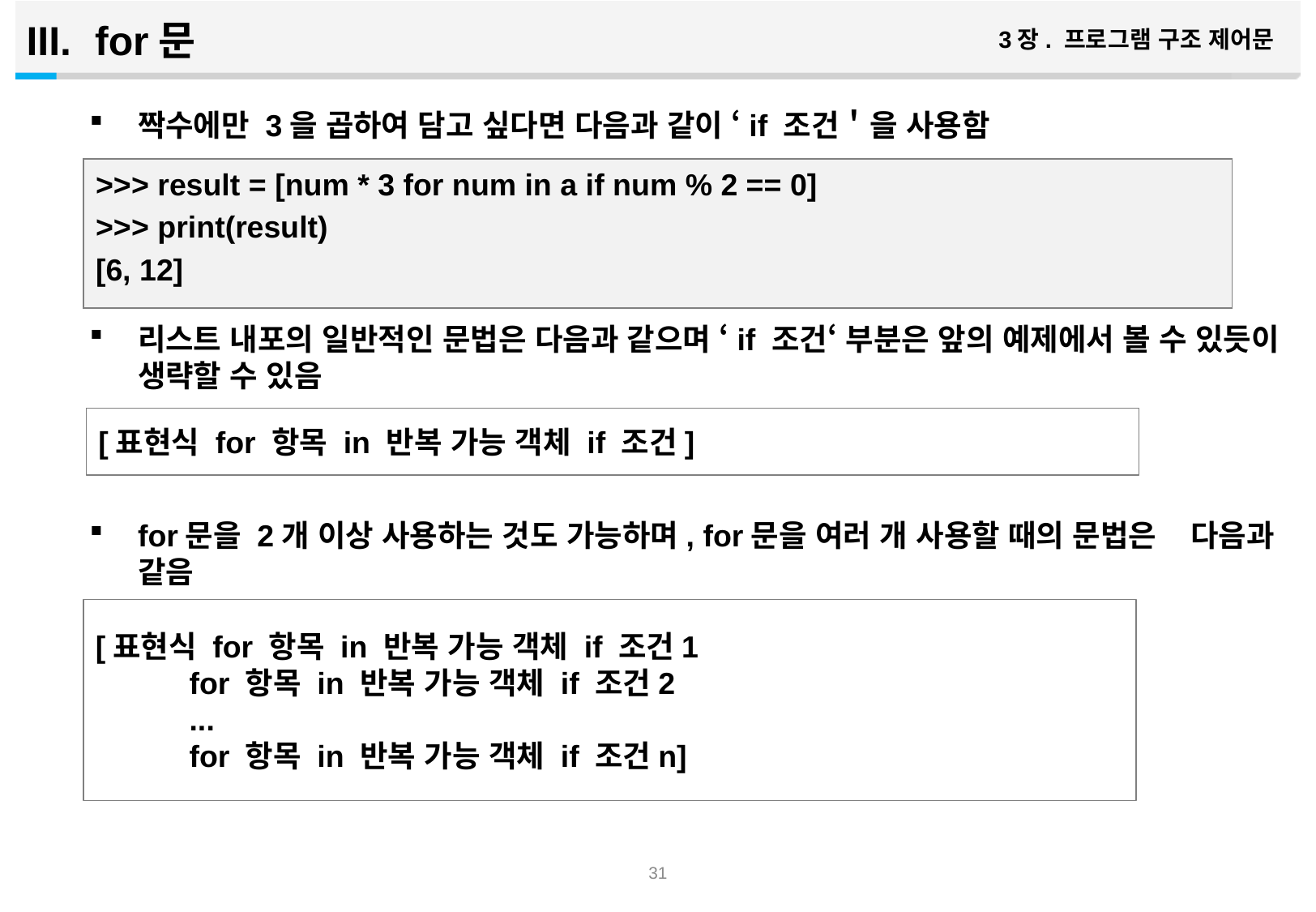

for문
3장. 프로그램 구조 제어문
짝수에만 3을 곱하여 담고 싶다면 다음과 같이 ‘if 조건＇을 사용함

리스트 내포의 일반적인 문법은 다음과 같으며 ‘if 조건‘ 부분은 앞의 예제에서 볼 수 있듯이 생략할 수 있음

for문을 2개 이상 사용하는 것도 가능하며, for문을 여러 개 사용할 때의 문법은    다음과 같음
>>> result = [num * 3 for num in a if num % 2 == 0]
>>> print(result)
[6, 12]
[표현식 for 항목 in 반복 가능 객체 if 조건]
[표현식 for 항목 in 반복 가능 객체 if 조건1
           for 항목 in 반복 가능 객체 if 조건2
           ...
           for 항목 in 반복 가능 객체 if 조건n]
31